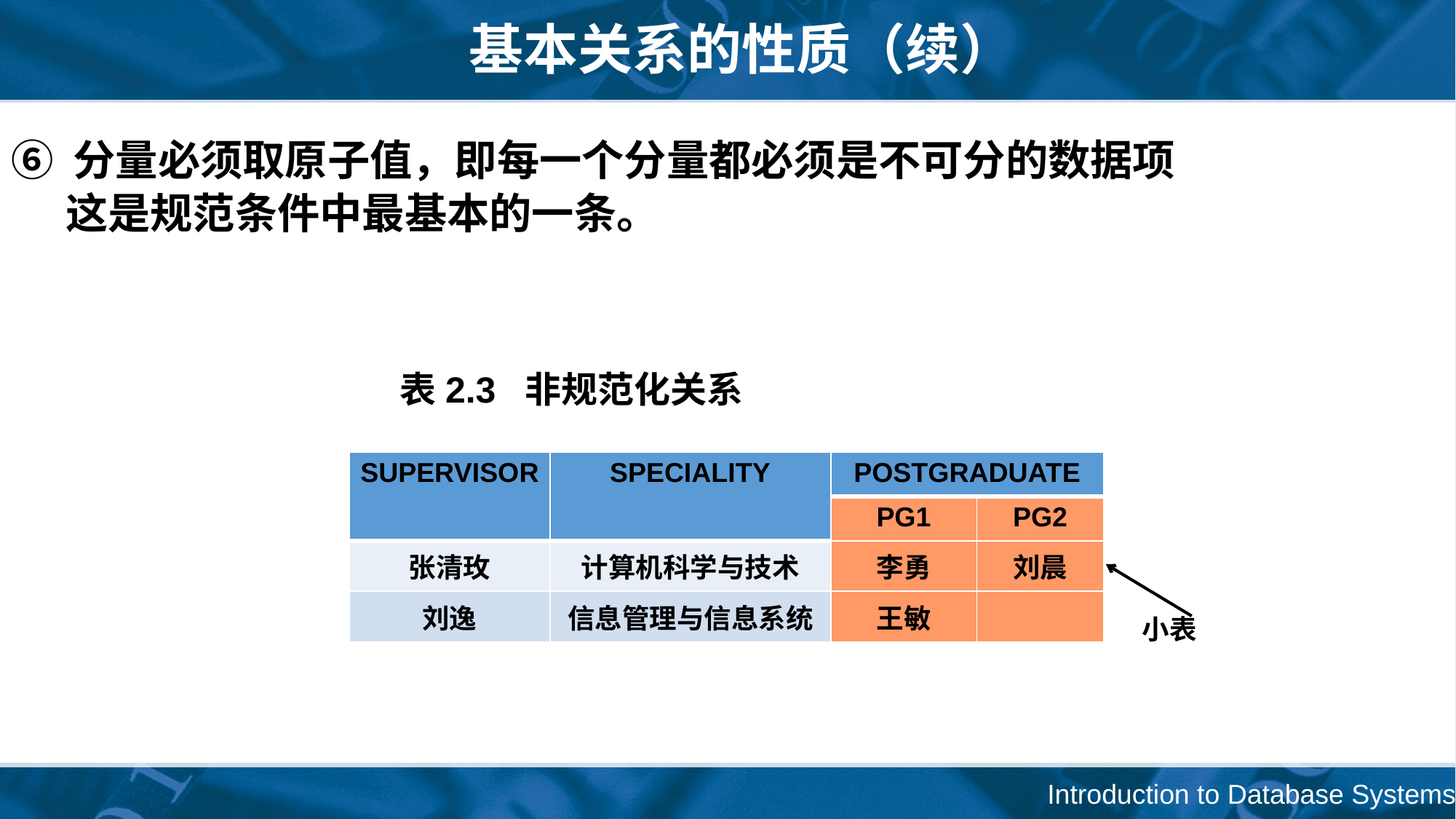

# 基本关系的性质（续）
⑥ 分量必须取原子值，即每一个分量都必须是不可分的数据项
这是规范条件中最基本的一条。

                            表2.3  非规范化关系
| SUPERVISOR | SPECIALITY | POSTGRADUATE |  |
| --- | --- | --- | --- |
|  |  | PG1 | PG2 |
| 张清玫 | 计算机科学与技术 | 李勇 | 刘晨 |
| 刘逸 | 信息管理与信息系统 | 王敏 |  |
小表